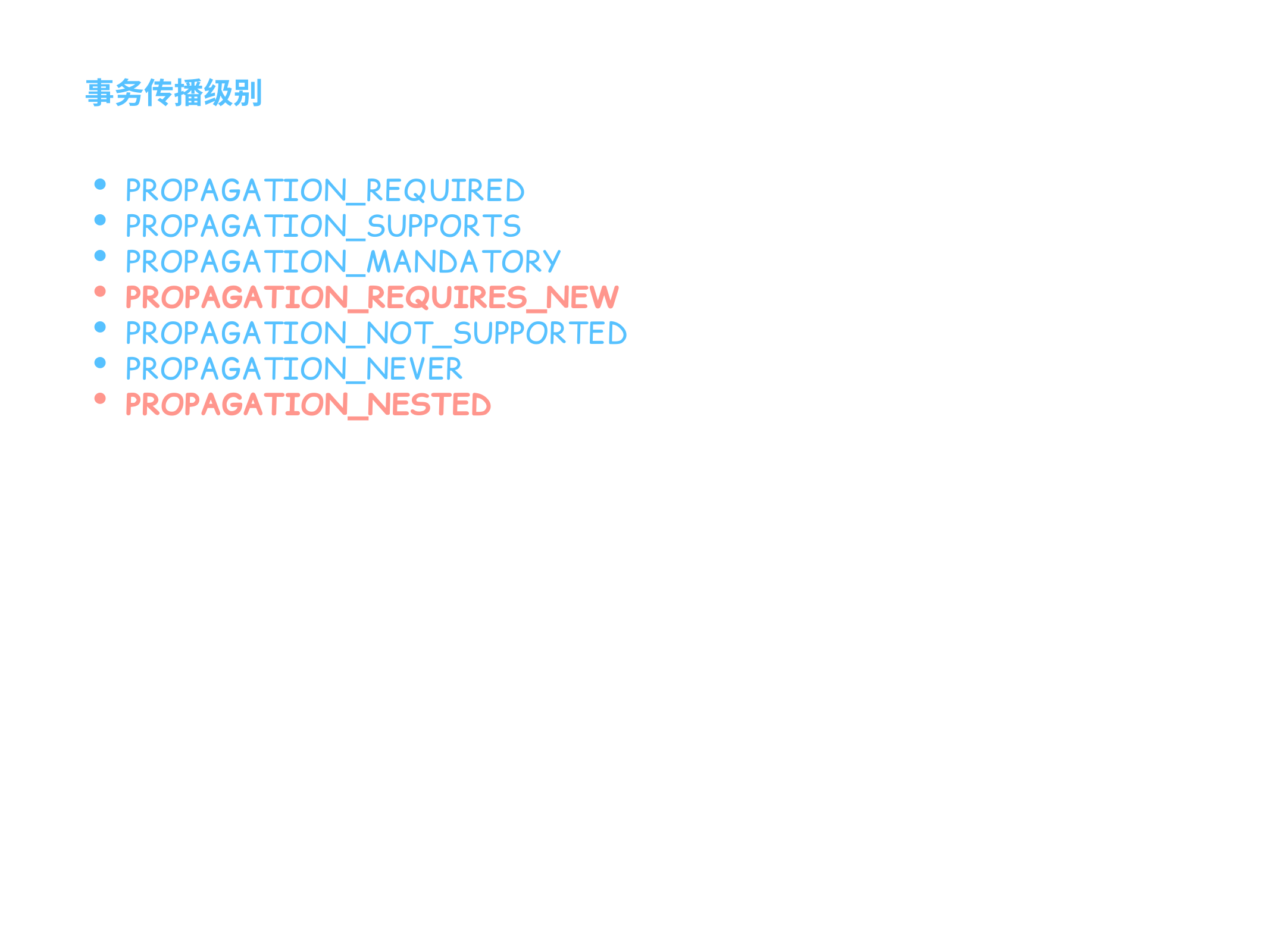

事务传播级别
PROPAGATION_REQUIRED
PROPAGATION_SUPPORTS
PROPAGATION_MANDATORY
PROPAGATION_REQUIRES_NEW
PROPAGATION_NOT_SUPPORTED
PROPAGATION_NEVER
PROPAGATION_NESTED